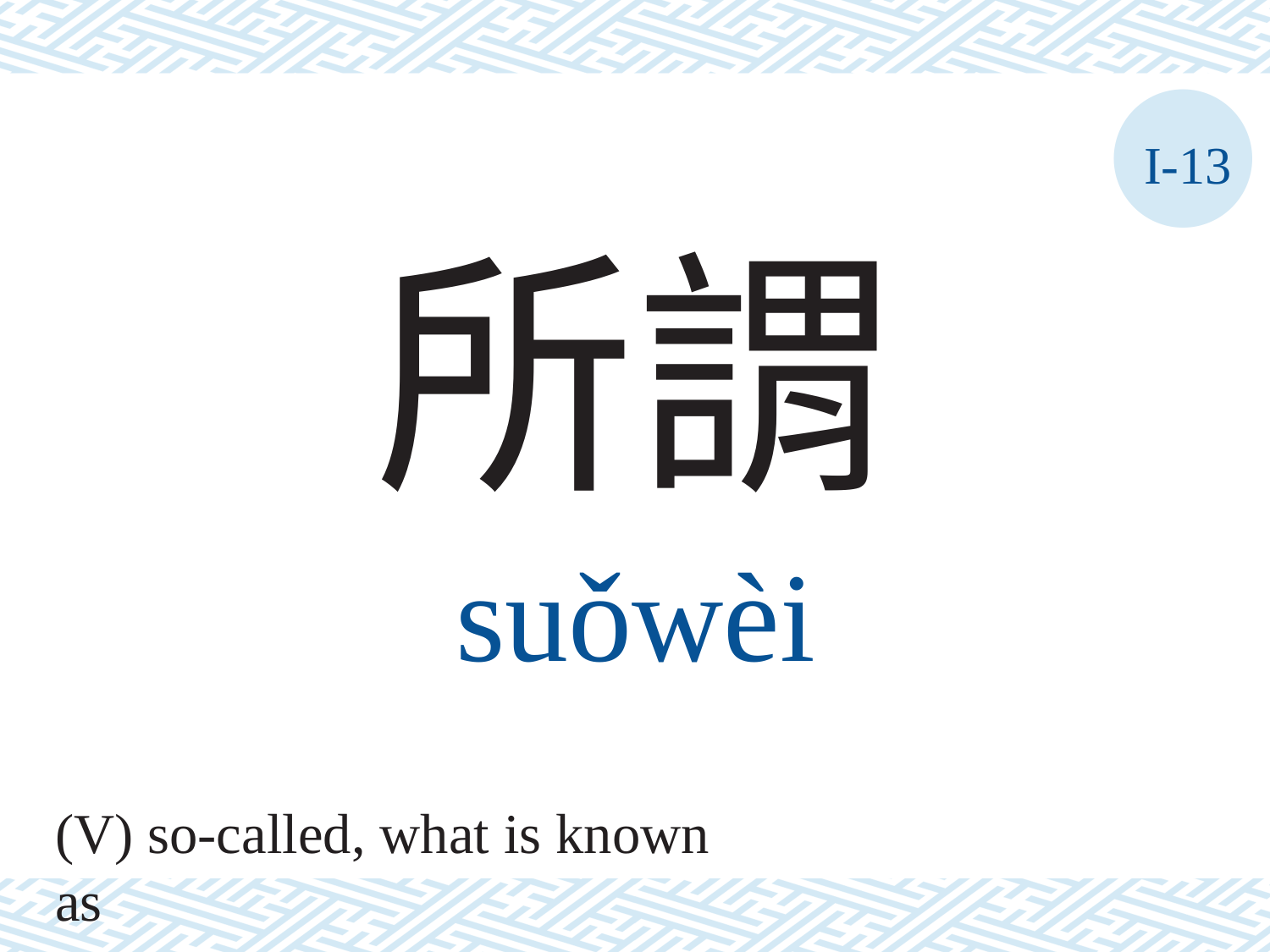

I-13
所謂
suǒwèi
(V) so-called, what is known as